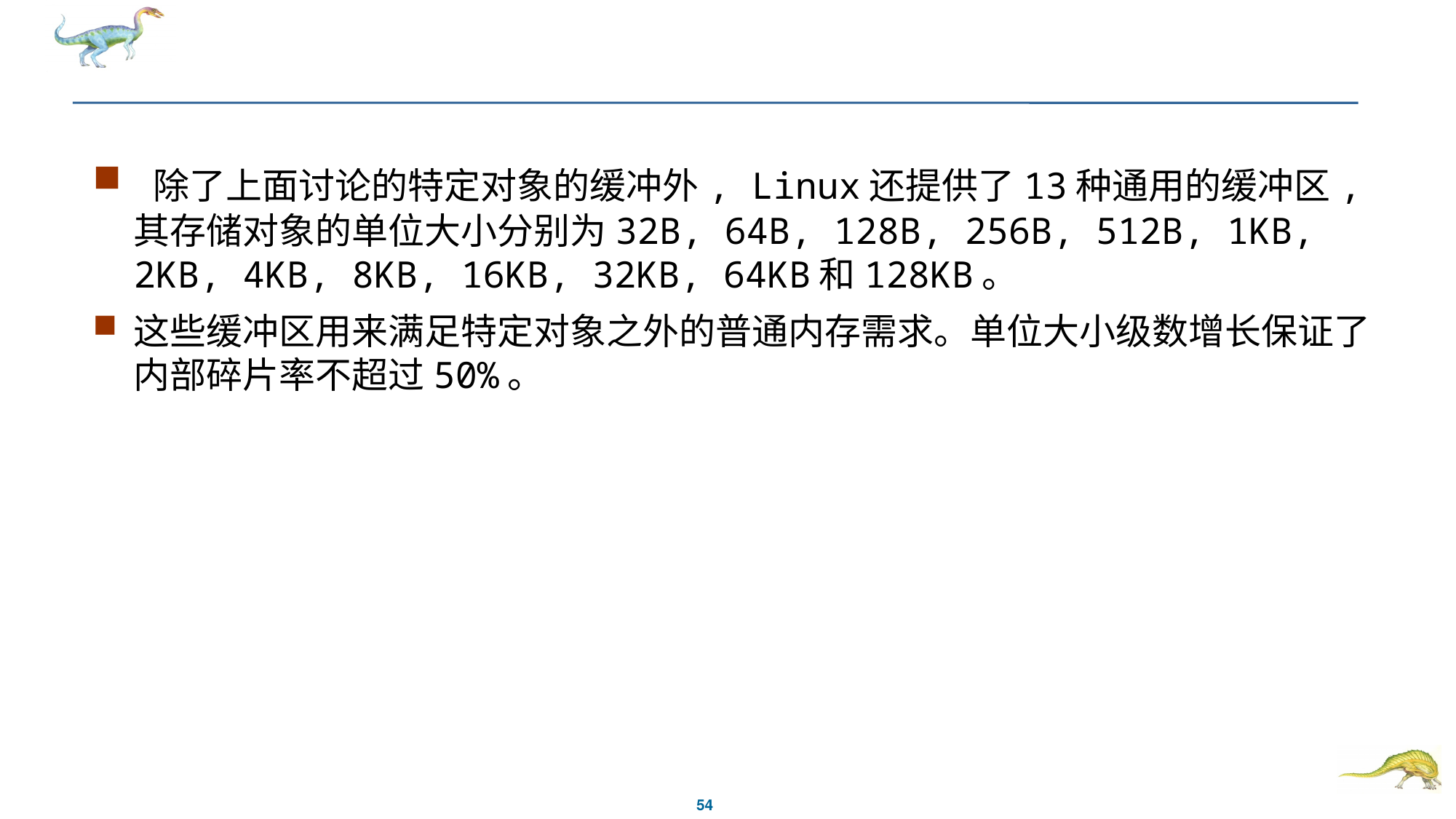

#
 除了上面讨论的特定对象的缓冲外, Linux还提供了13种通用的缓冲区,其存储对象的单位大小分别为32B, 64B, 128B, 256B, 512B, 1KB, 2KB, 4KB, 8KB, 16KB, 32KB, 64KB和128KB。
这些缓冲区用来满足特定对象之外的普通内存需求。单位大小级数增长保证了内部碎片率不超过50%。